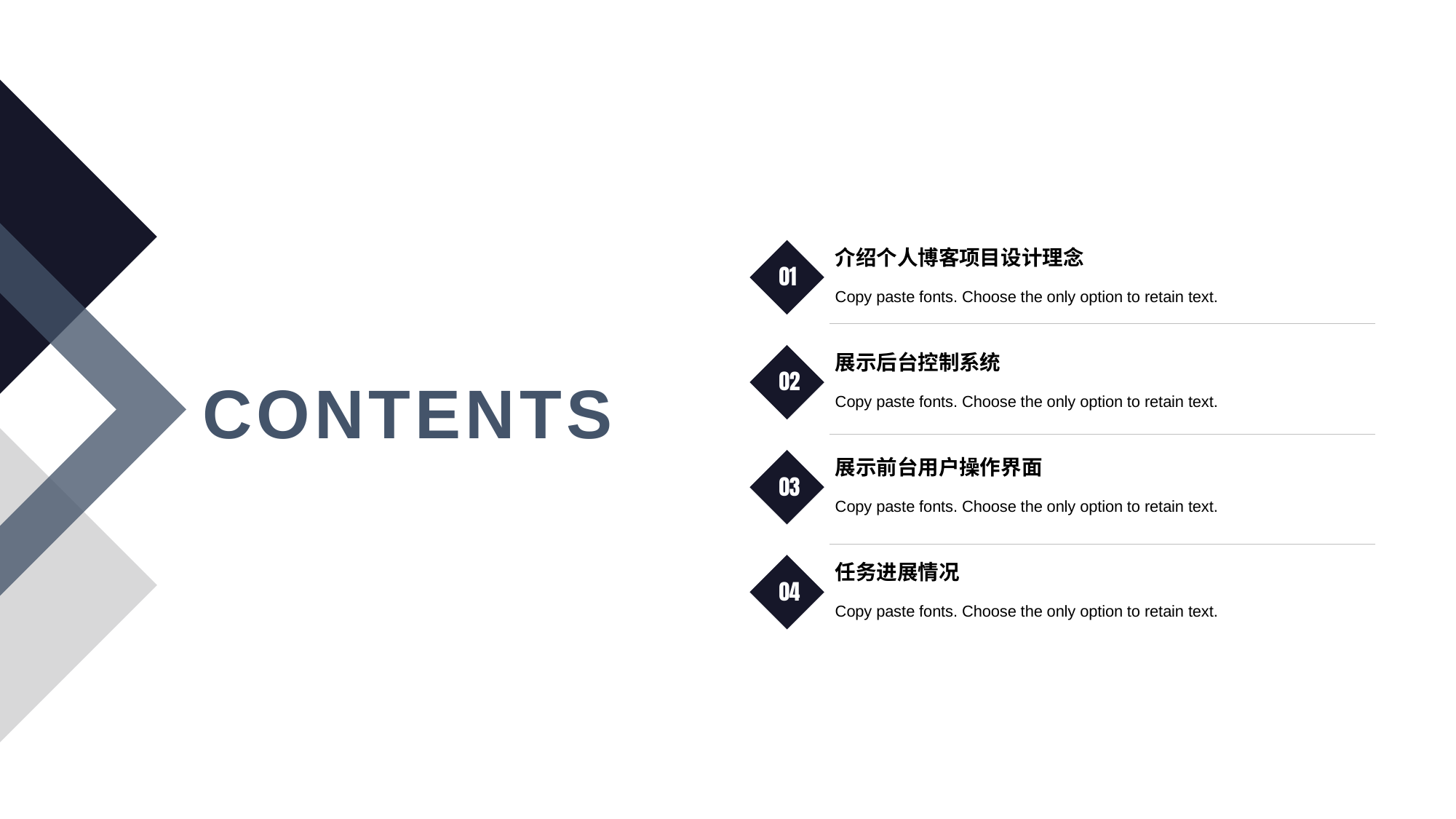

介绍个人博客项目设计理念
01
Copy paste fonts. Choose the only option to retain text.
展示后台控制系统
02
CONTENTS
Copy paste fonts. Choose the only option to retain text.
展示前台用户操作界面
03
Copy paste fonts. Choose the only option to retain text.
任务进展情况
04
Copy paste fonts. Choose the only option to retain text.